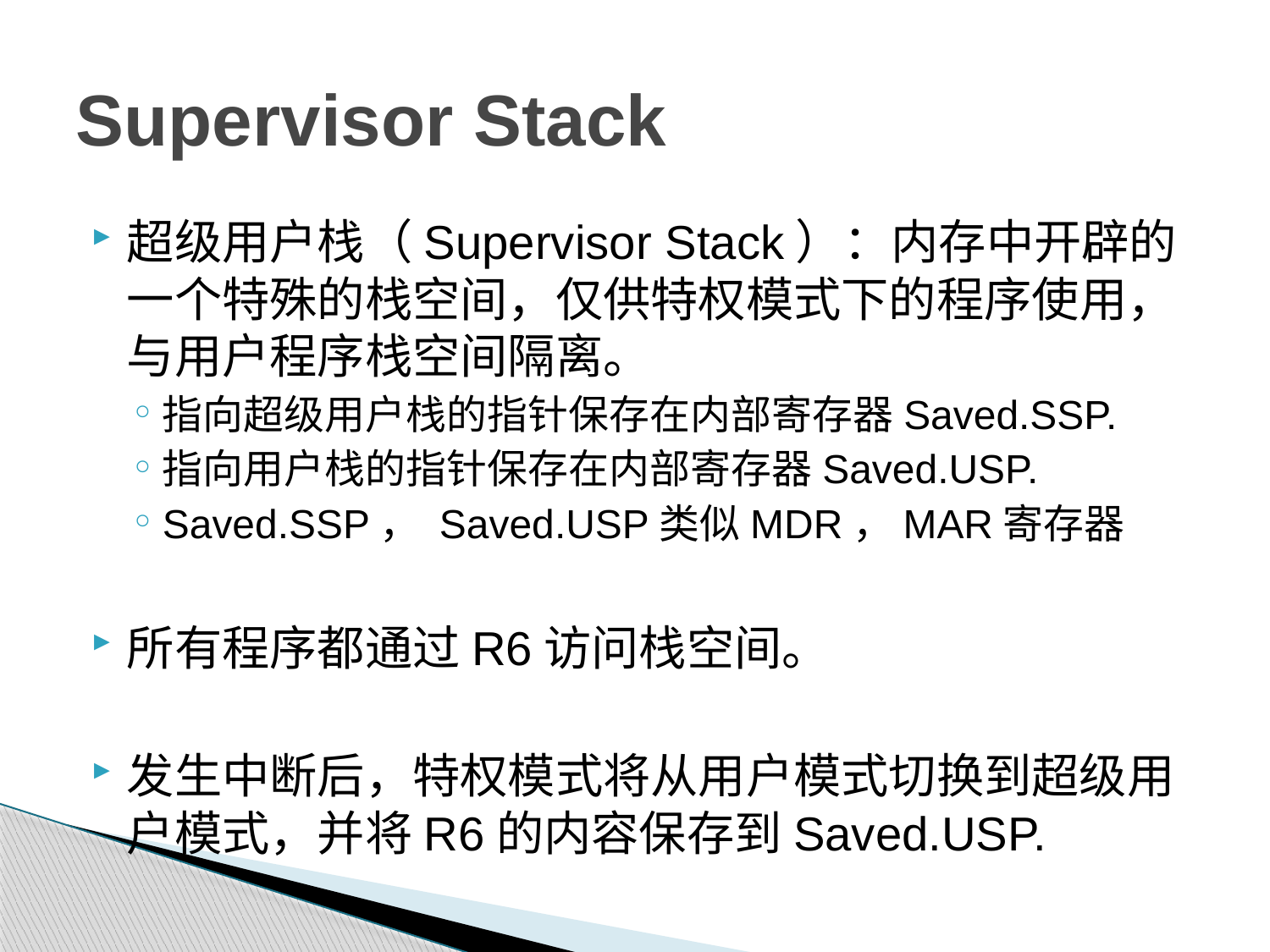

# Supervisor Stack
超级用户栈（Supervisor Stack）：内存中开辟的一个特殊的栈空间，仅供特权模式下的程序使用，与用户程序栈空间隔离。
指向超级用户栈的指针保存在内部寄存器Saved.SSP.
指向用户栈的指针保存在内部寄存器Saved.USP.
Saved.SSP， Saved.USP类似MDR，MAR寄存器

所有程序都通过R6访问栈空间。

发生中断后，特权模式将从用户模式切换到超级用户模式，并将R6的内容保存到Saved.USP.